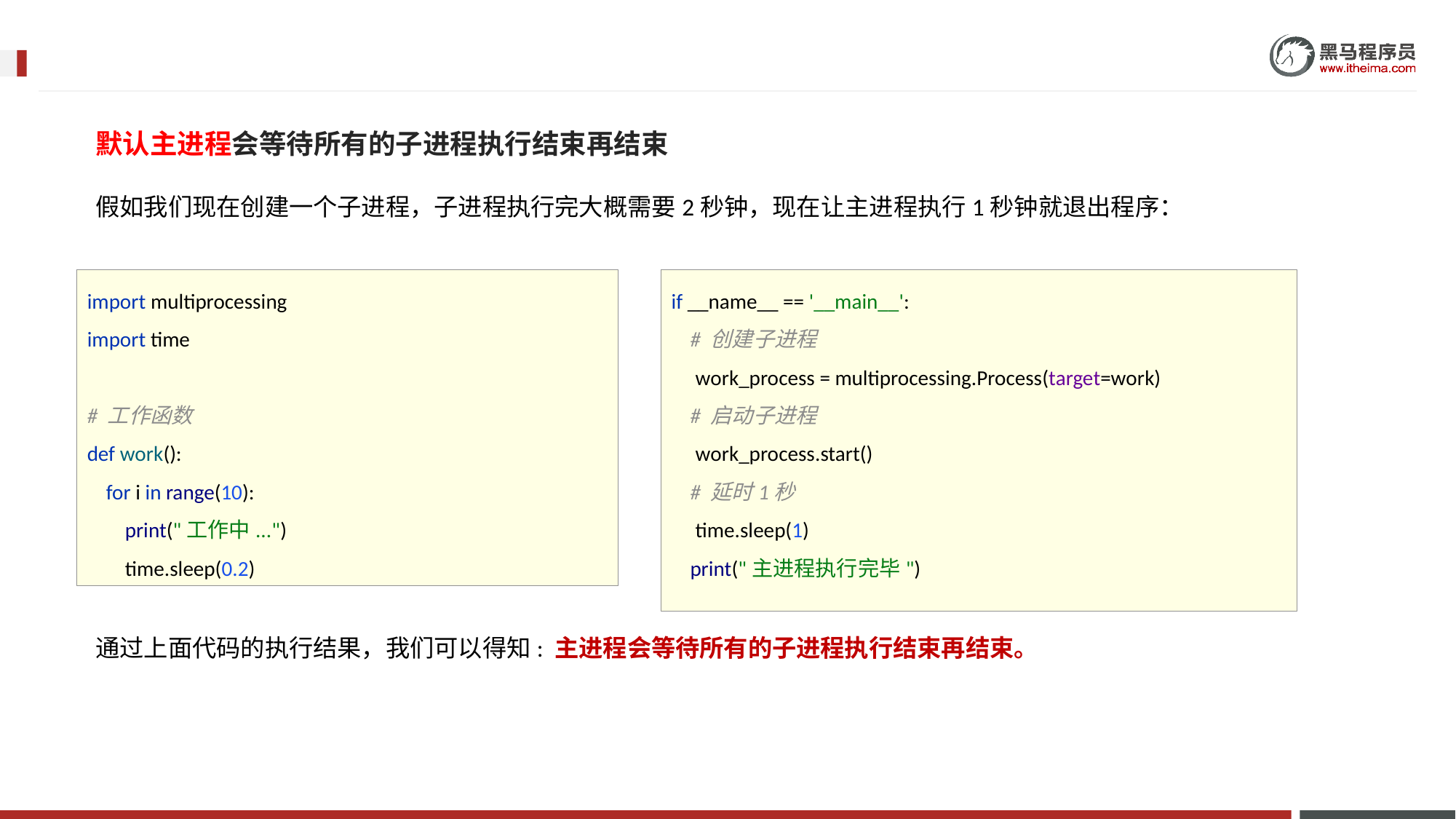

默认主进程会等待所有的子进程执行结束再结束
假如我们现在创建一个子进程，子进程执行完大概需要2秒钟，现在让主进程执行1秒钟就退出程序：

通过上面代码的执行结果，我们可以得知: 主进程会等待所有的子进程执行结束再结束。

import multiprocessing
import time
# 工作函数
def work():
    for i in range(10):
        print("工作中...")
        time.sleep(0.2)
if __name__ == '__main__':
    # 创建子进程
    work_process = multiprocessing.Process(target=work)
    # 启动子进程
    work_process.start()
    # 延时1秒
    time.sleep(1)
    print("主进程执行完毕")